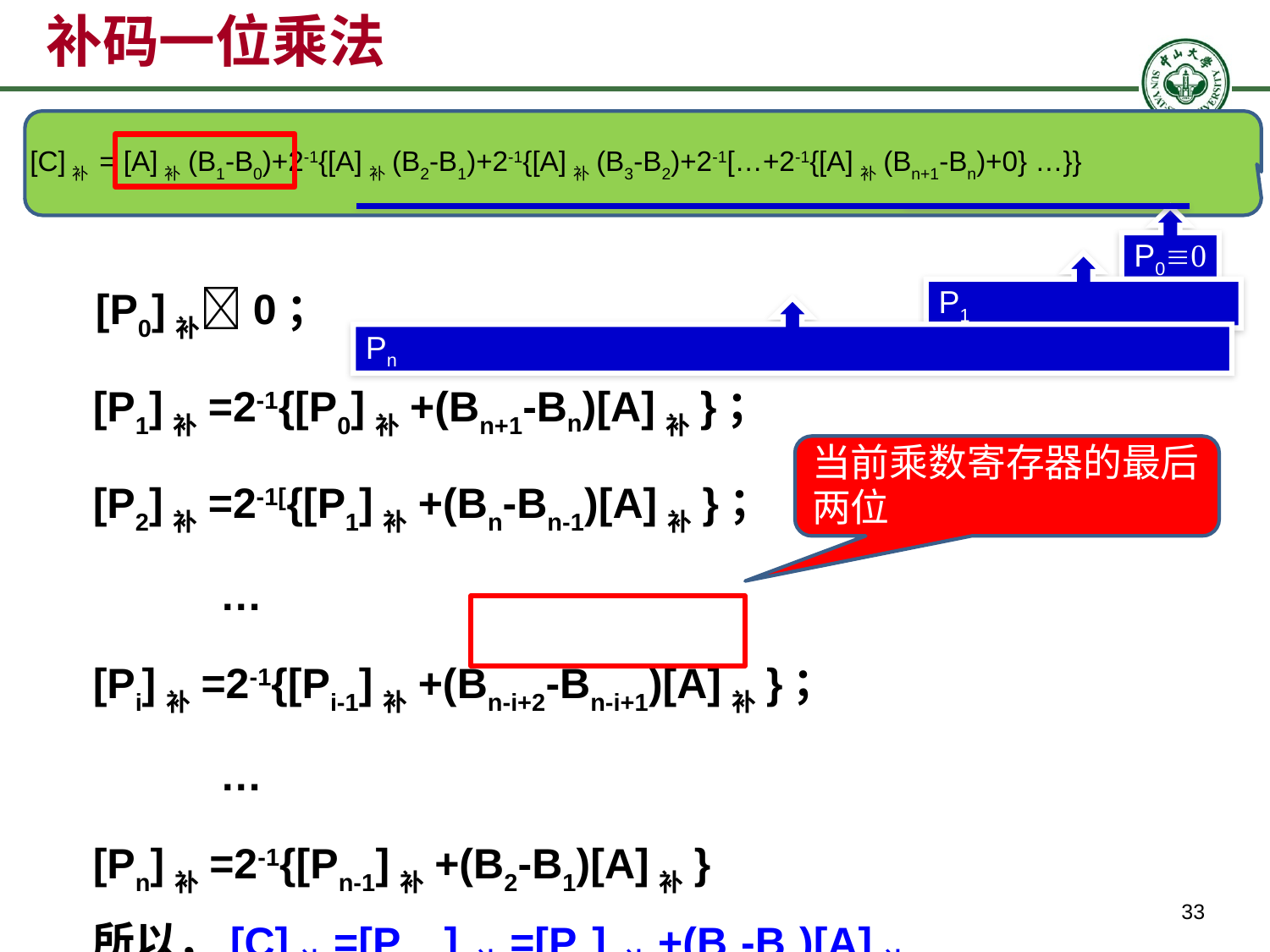

# 补码一位乘法
[C]补 = [A]补(B1-B0)+2-1{[A]补(B2-B1)+2-1{[A]补(B3-B2)+2-1[…+2-1{[A]补(Bn+1-Bn)+0} …}}

P0≡0
 [P0]补≡0；
	[P1]补=2-1{[P0]补+(Bn+1-Bn)[A]补}；
	[P2]补=2-1[{[P1]补+(Bn-Bn-1)[A]补}；
		…
	[Pi]补=2-1{[Pi-1]补+(Bn-i+2-Bn-i+1)[A]补}；
		…
	[Pn]补=2-1{[Pn-1]补+(B2-B1)[A]补}
	所以，[C]补=[Pn+1] 补=[Pn] 补+(B1-B0)[A]补

P1
Pn
当前乘数寄存器的最后两位